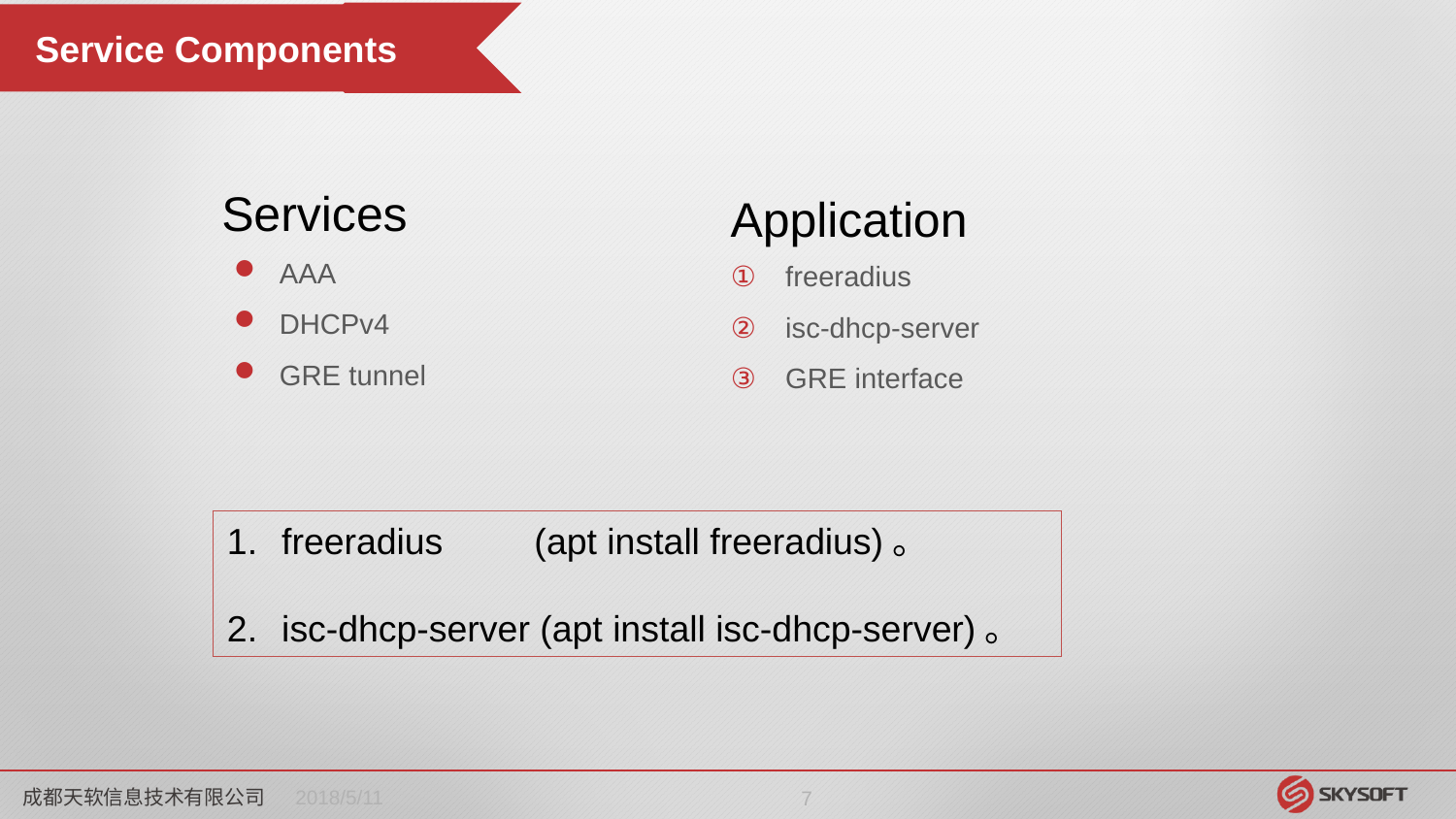

Service Components

Services
Application
AAA
DHCPv4
GRE tunnel
freeradius
isc-dhcp-server
GRE interface
freeradius         (apt install freeradius)。

isc-dhcp-server (apt install isc-dhcp-server)。
成都天软信息技术有限公司
2018/5/11
7